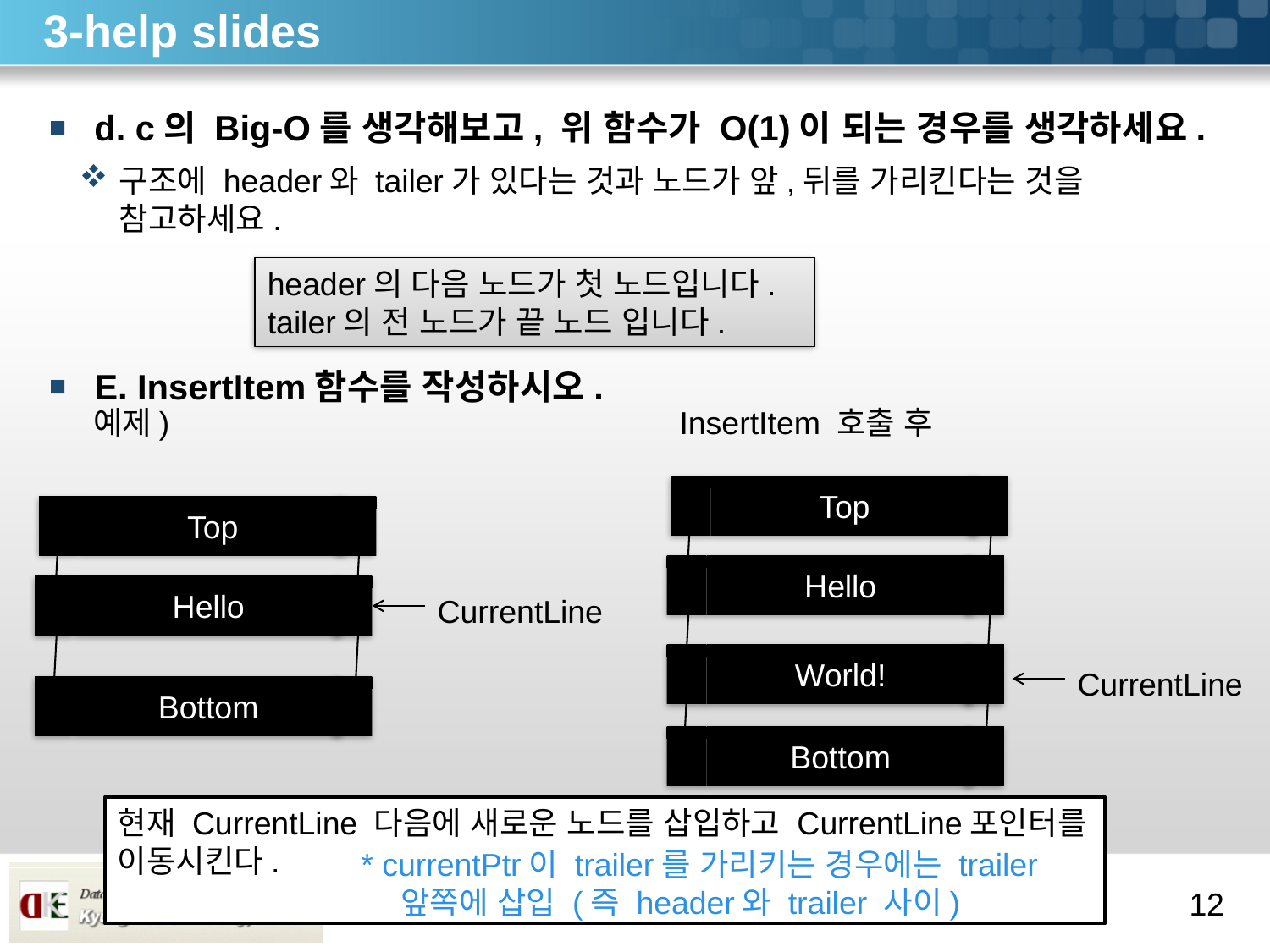

# 3-help slides
d. c의 Big-O를 생각해보고, 위 함수가 O(1)이 되는 경우를 생각하세요.
구조에 header와 tailer가 있다는 것과 노드가 앞,뒤를 가리킨다는 것을 참고하세요.

E. InsertItem함수를 작성하시오.

header의 다음 노드가 첫 노드입니다.
tailer의 전 노드가 끝 노드 입니다.
예제)
InsertItem 호출 후

Top

Top

Hello

Hello

CurrentLine

World!

CurrentLine

Bottom

Bottom

현재 CurrentLine 다음에 새로운 노드를 삽입하고 CurrentLine포인터를 이동시킨다.

* currentPtr이 trailer를 가리키는 경우에는 trailer 앞쪽에 삽입 (즉 header와 trailer 사이)